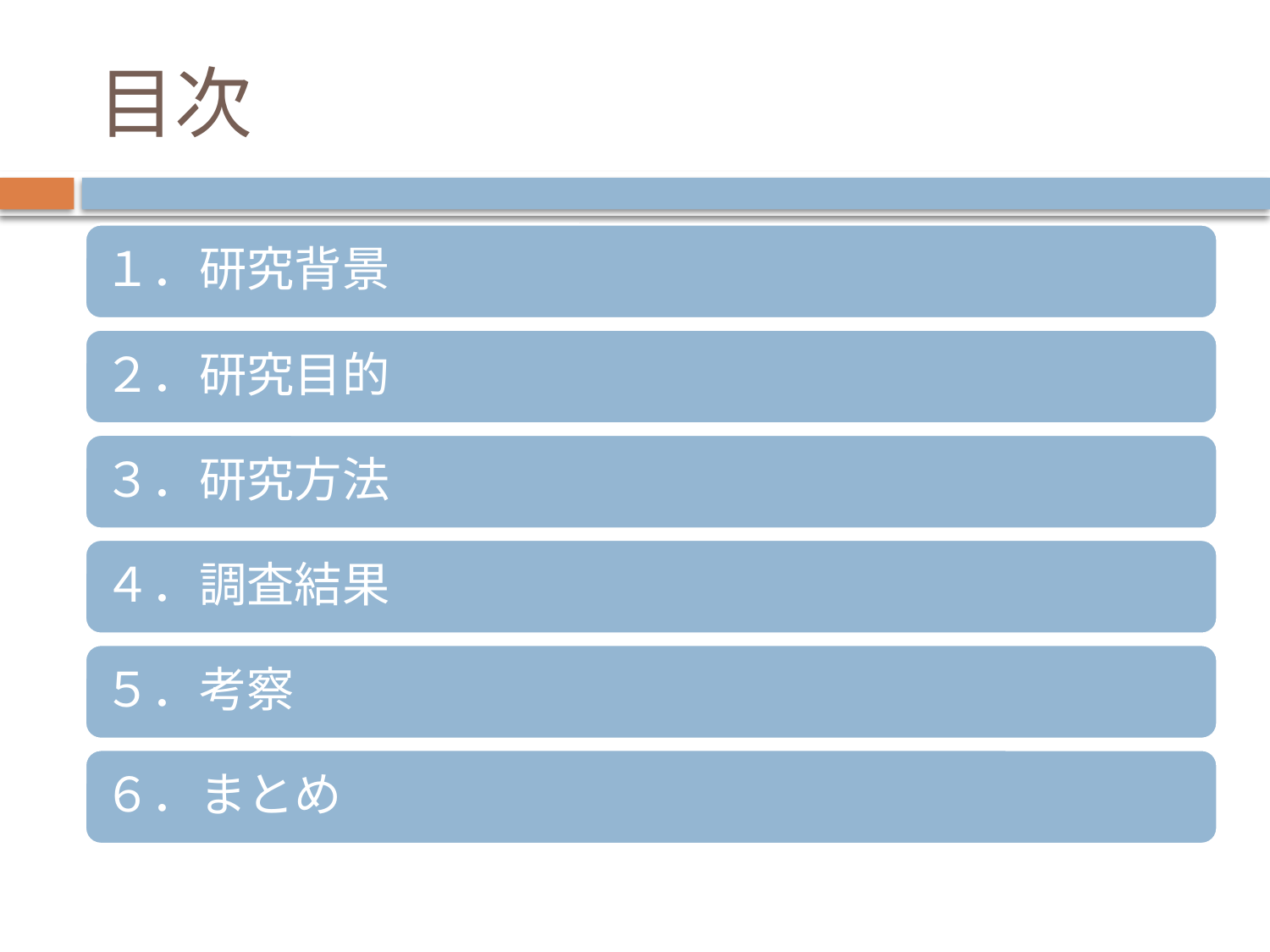

# 目次
１．研究背景
２．研究目的
３．研究方法
４．調査結果
５．考察
６．まとめ